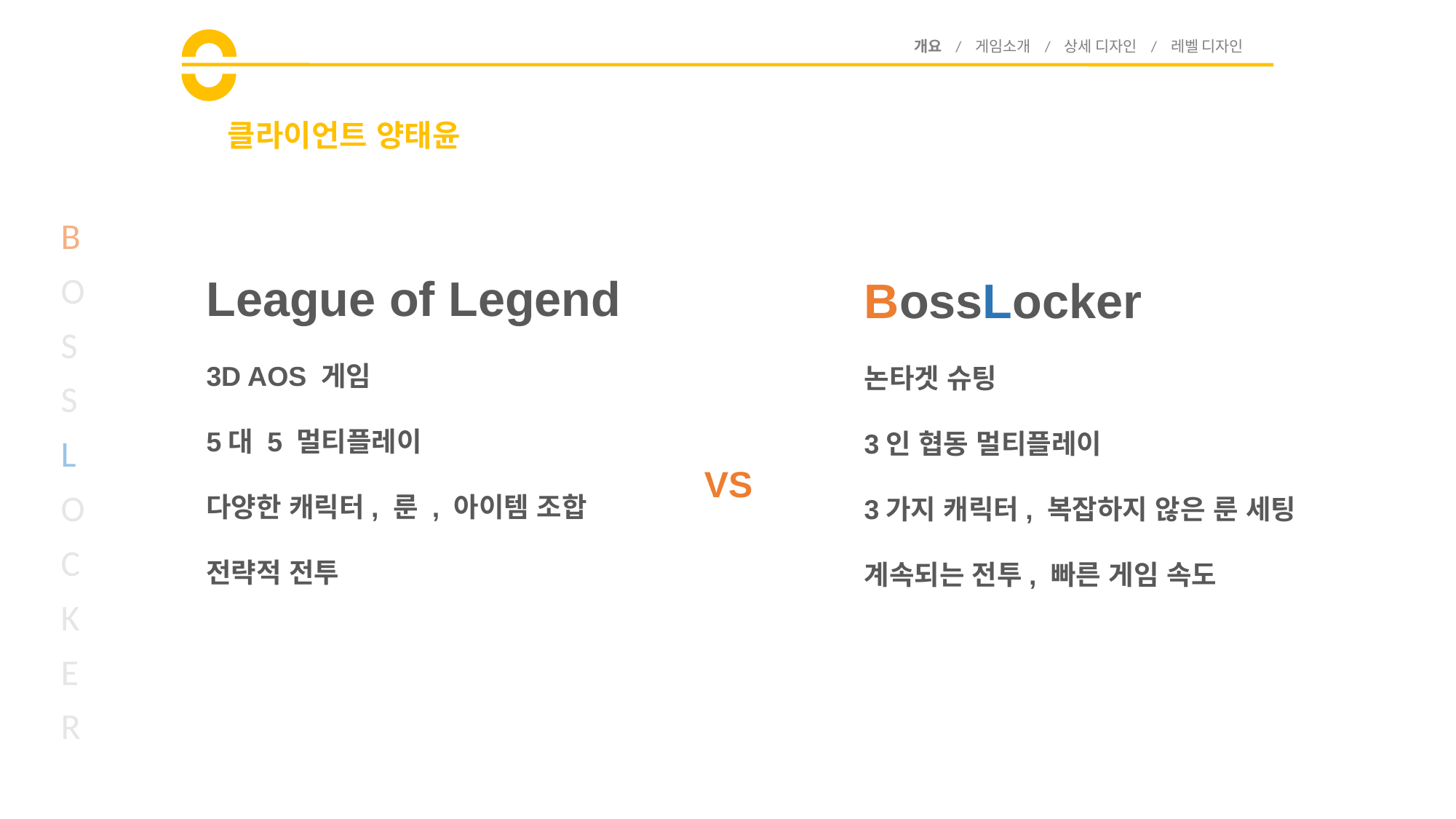

개요   /   게임소개   /   상세 디자인   /   레벨 디자인

# 클라이언트 양태윤
B
O
S
S
L
O
C
K
E
R
League of Legend

3D AOS 게임

5대 5 멀티플레이

다양한 캐릭터, 룬 , 아이템 조합

전략적 전투

BossLocker

논타겟 슈팅

3인 협동 멀티플레이

3가지 캐릭터, 복잡하지 않은 룬 세팅

계속되는 전투, 빠른 게임 속도
VS